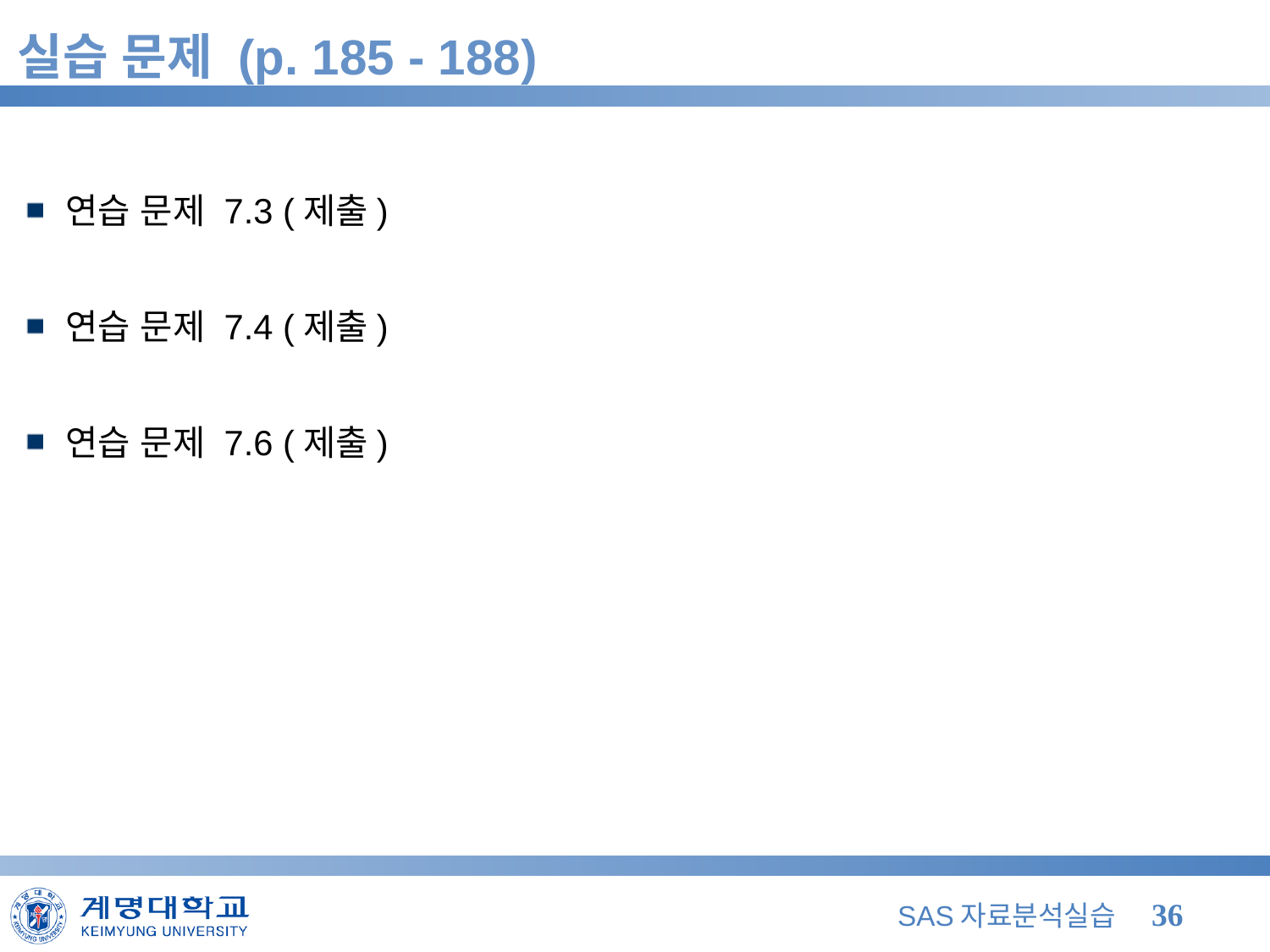

# 실습 문제 (p. 185 - 188)

연습 문제 7.3 (제출)

연습 문제 7.4 (제출)

연습 문제 7.6 (제출)